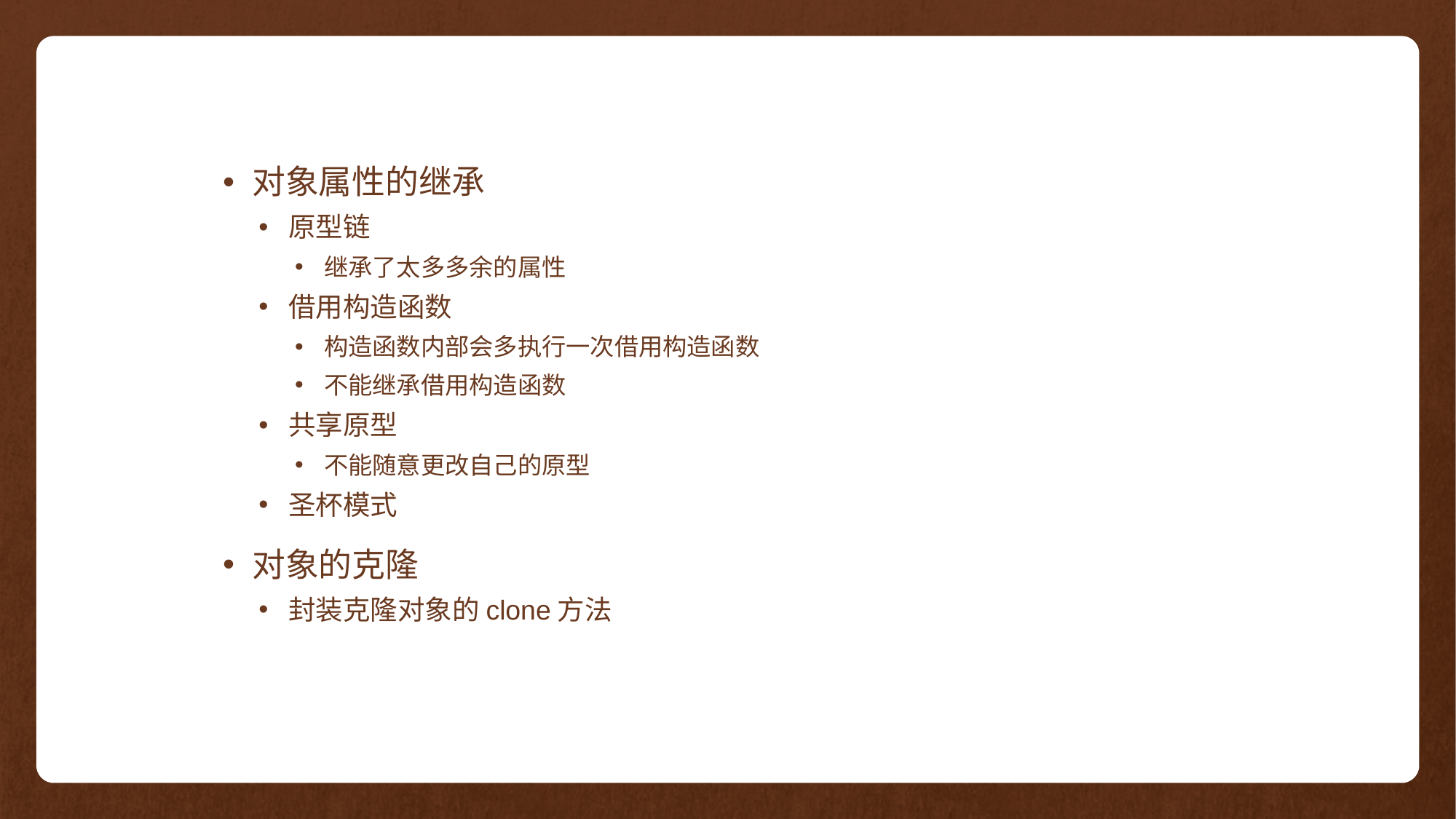

对象属性的继承
原型链
继承了太多多余的属性
借用构造函数
构造函数内部会多执行一次借用构造函数
不能继承借用构造函数
共享原型
不能随意更改自己的原型
圣杯模式
对象的克隆
封装克隆对象的clone方法